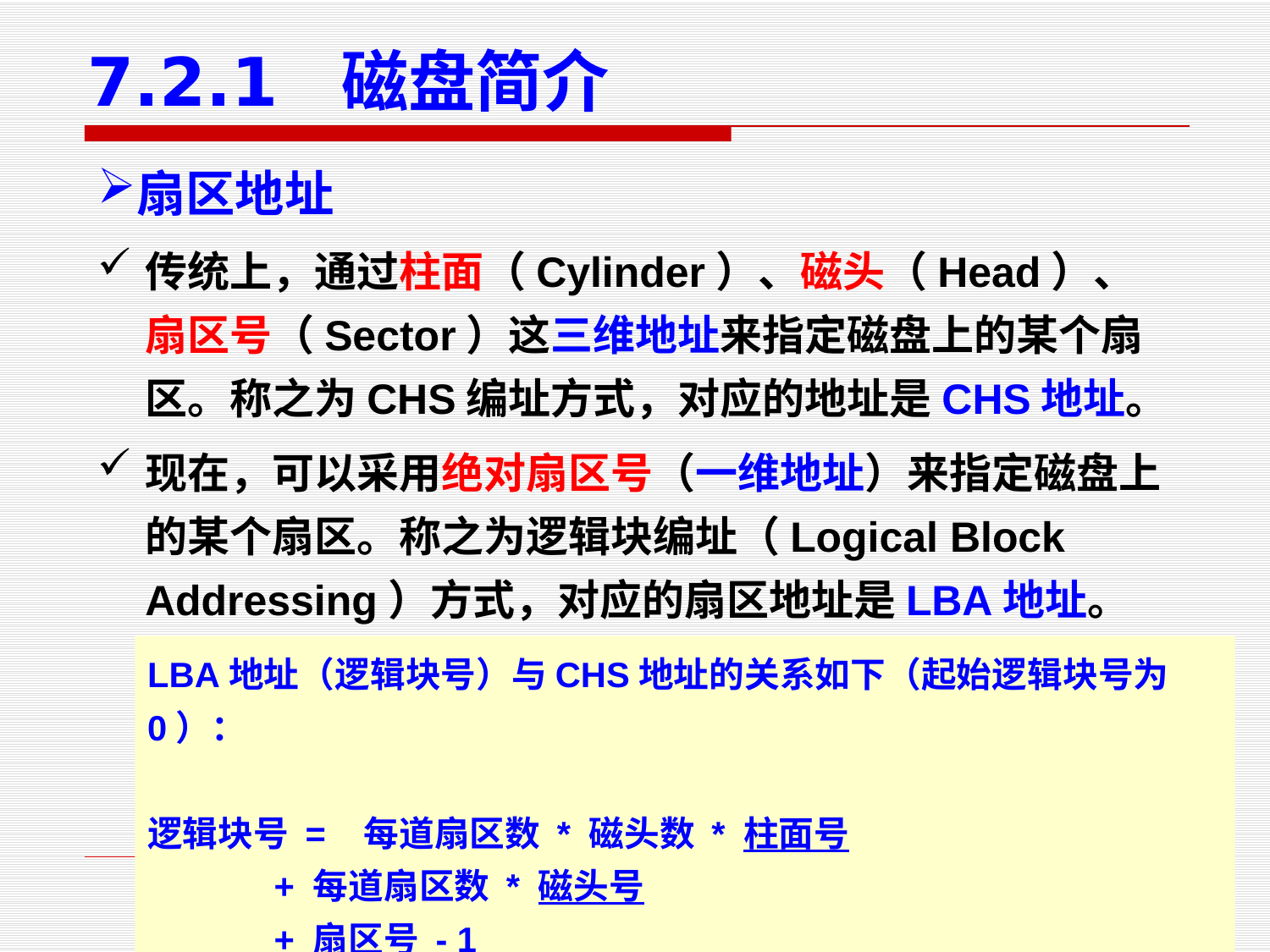

# 7.2.1  磁盘简介
扇区地址
传统上，通过柱面（Cylinder）、磁头（Head）、扇区号（Sector）这三维地址来指定磁盘上的某个扇区。称之为CHS编址方式，对应的地址是CHS地址。
现在，可以采用绝对扇区号（一维地址）来指定磁盘上的某个扇区。称之为逻辑块编址（Logical Block Addressing）方式，对应的扇区地址是LBA地址。
LBA地址（逻辑块号）与CHS地址的关系如下（起始逻辑块号为0）：

逻辑块号 =   每道扇区数 * 磁头数 * 柱面号
             + 每道扇区数 * 磁头号
             + 扇区号 - 1